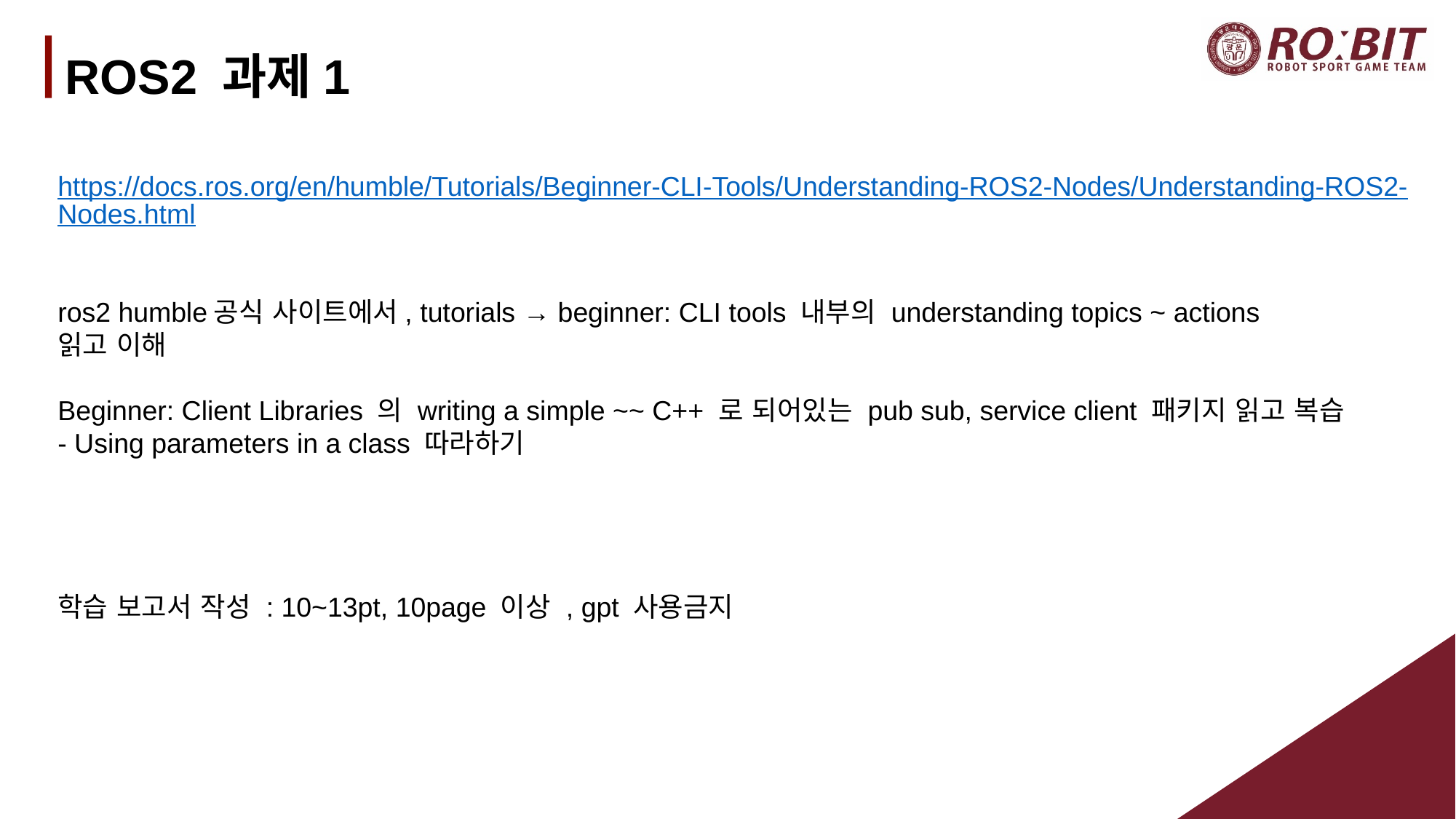

# ROS2 과제1

https://docs.ros.org/en/humble/Tutorials/Beginner-CLI-Tools/Understanding-ROS2-Nodes/Understanding-ROS2-Nodes.html
ros2 humble공식 사이트에서, tutorials → beginner: CLI tools 내부의 understanding topics ~ actions
읽고 이해
Beginner: Client Libraries 의 writing a simple ~~ C++ 로 되어있는 pub sub, service client 패키지 읽고 복습
- Using parameters in a class 따라하기

학습 보고서 작성 : 10~13pt, 10page 이상 , gpt 사용금지